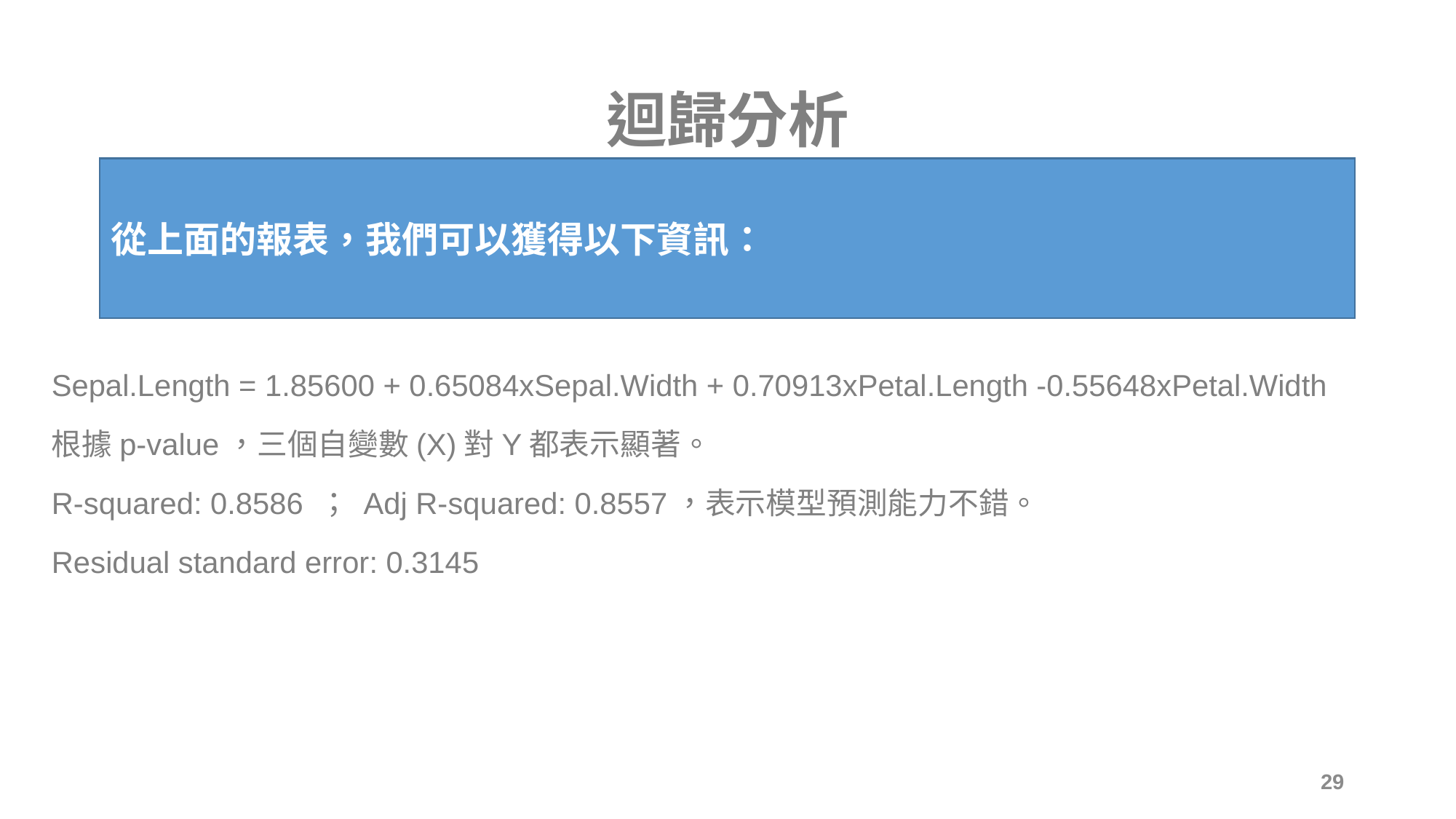

# 迴歸分析
從上面的報表，我們可以獲得以下資訊：
Sepal.Length = 1.85600 + 0.65084xSepal.Width + 0.70913xPetal.Length -0.55648xPetal.Width
根據p-value，三個自變數(X)對Y都表示顯著。
R-squared: 0.8586 ； Adj R-squared: 0.8557，表示模型預測能力不錯。
Residual standard error: 0.3145
29